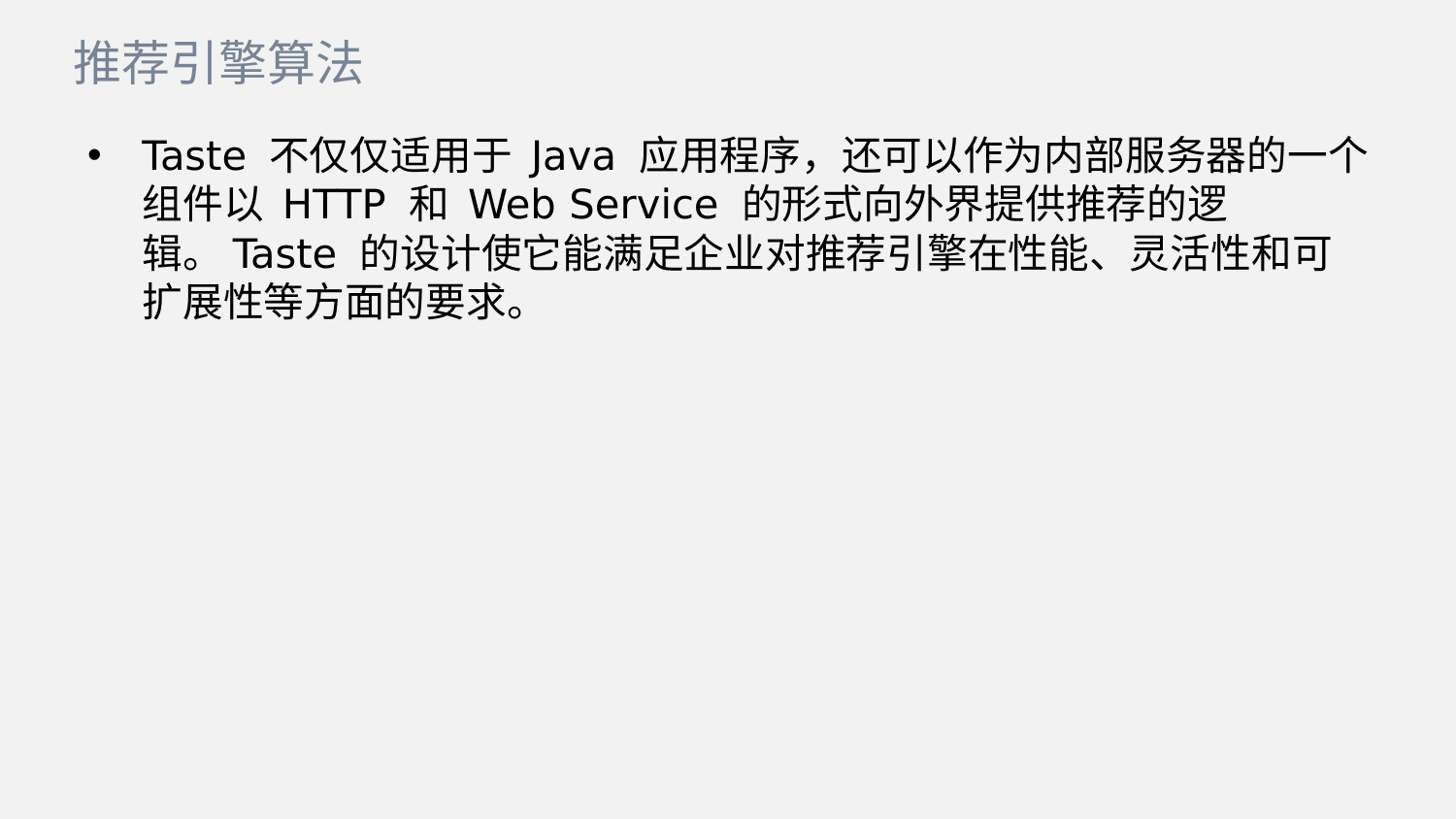

推荐引擎算法
Taste 不仅仅适用于 Java 应用程序，还可以作为内部服务器的一个组件以 HTTP 和 Web Service 的形式向外界提供推荐的逻辑。Taste 的设计使它能满足企业对推荐引擎在性能、灵活性和可扩展性等方面的要求。